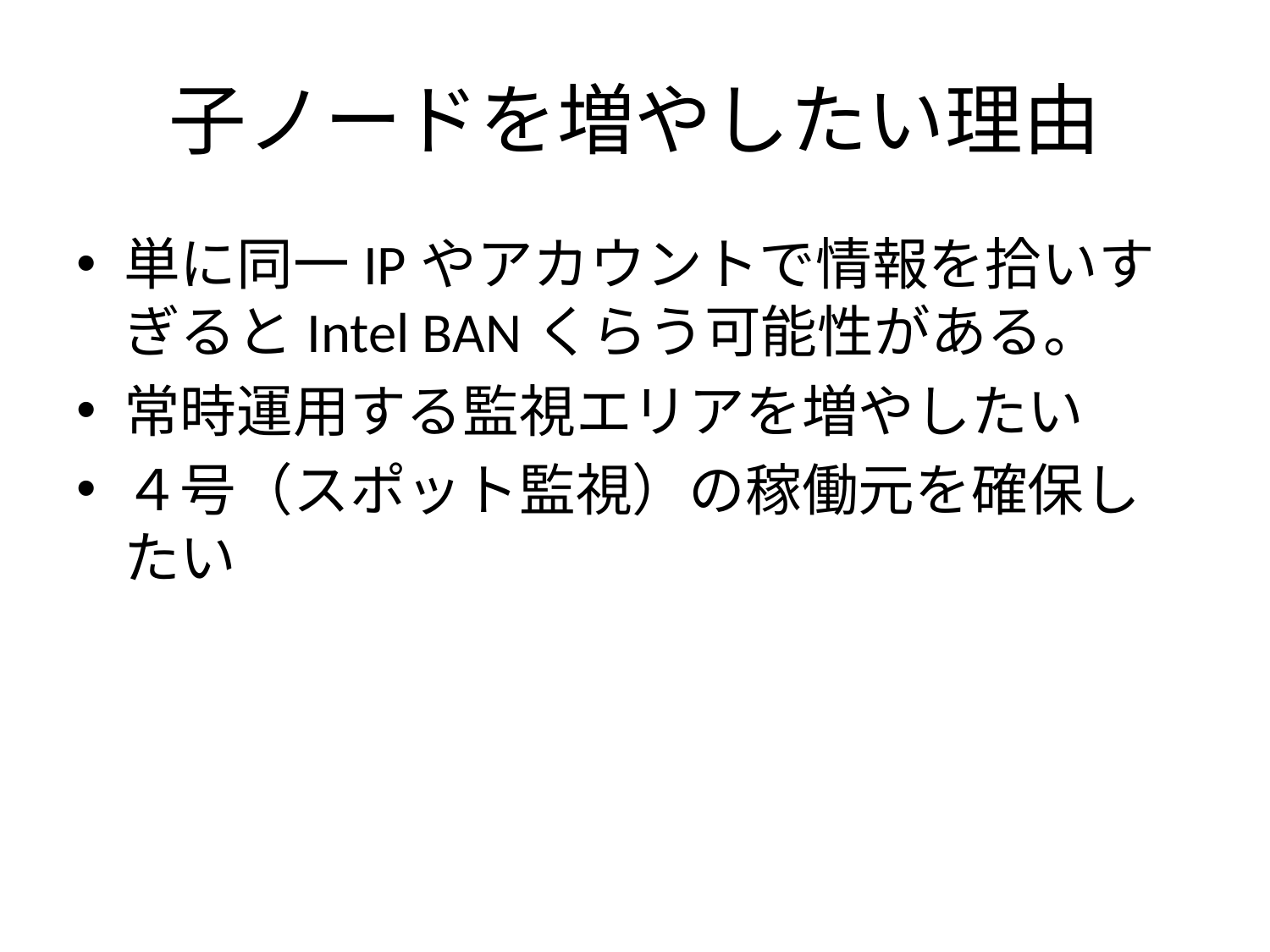

# 子ノードを増やしたい理由
単に同一IPやアカウントで情報を拾いすぎるとIntel BANくらう可能性がある。
常時運用する監視エリアを増やしたい
４号（スポット監視）の稼働元を確保したい